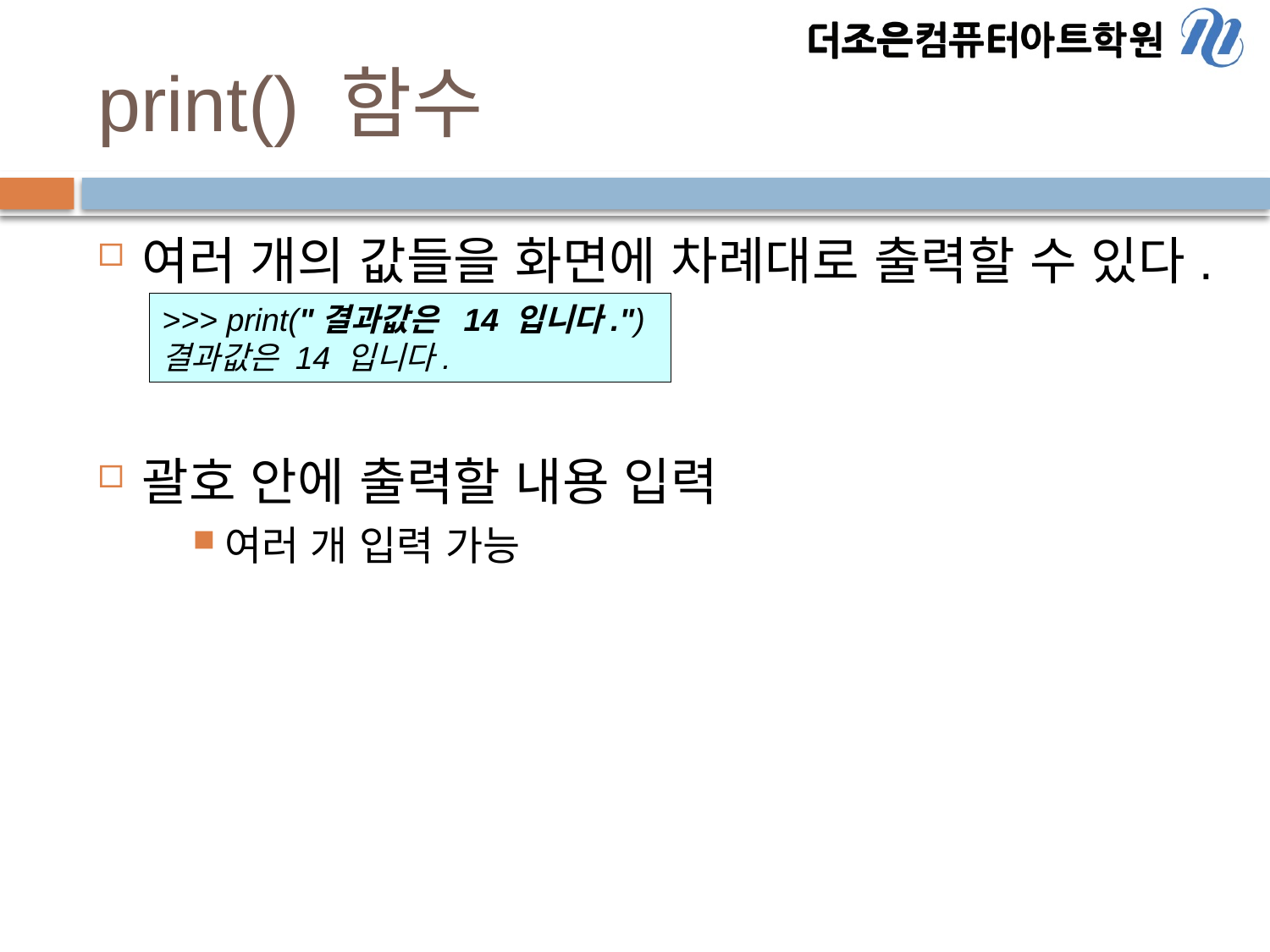

# print() 함수
여러 개의 값들을 화면에 차례대로 출력할 수 있다.

괄호 안에 출력할 내용 입력
여러 개 입력 가능

>>> print("결과값은  14 입니다.")
결과값은 14 입니다.
17